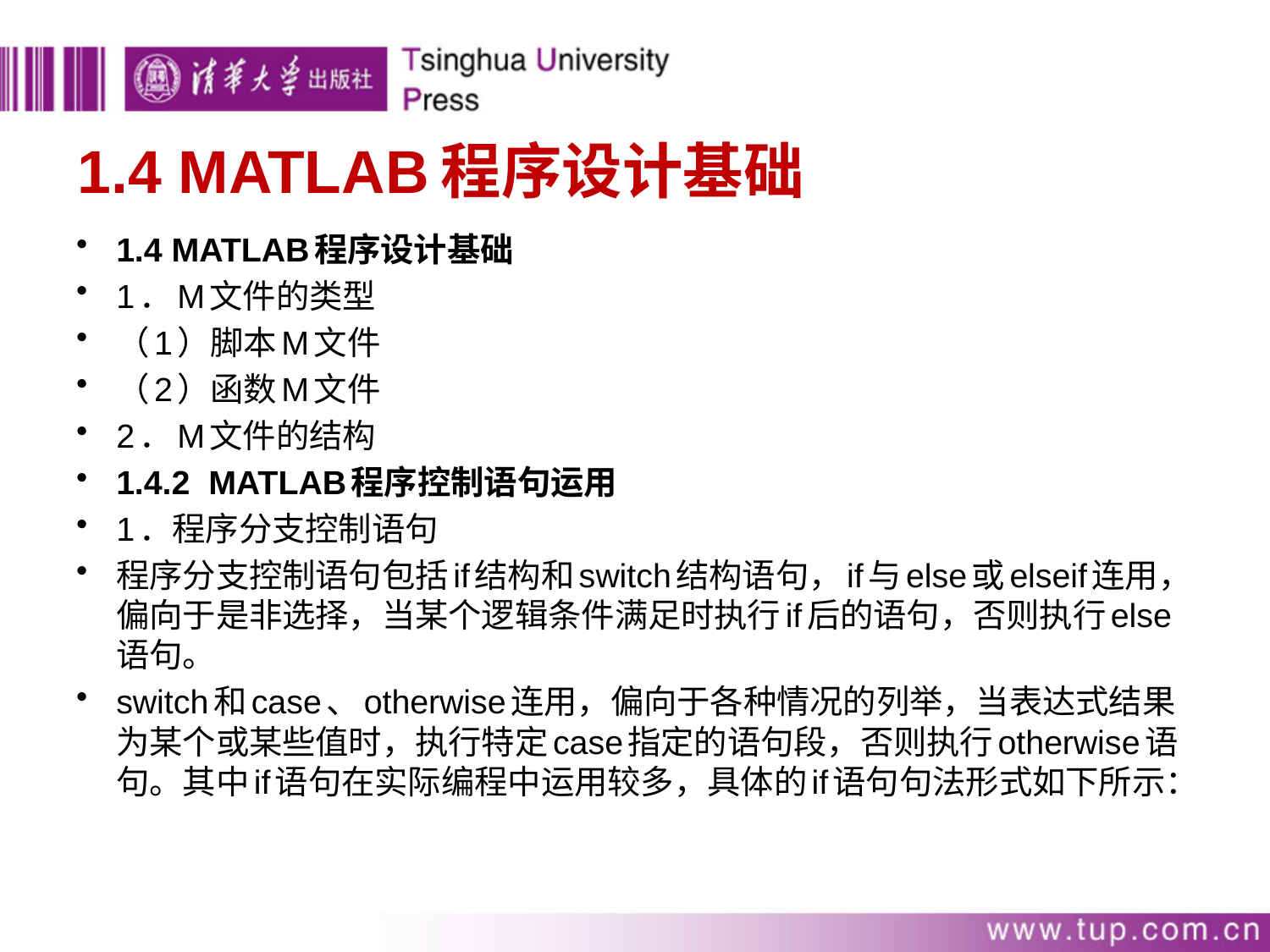

# 1.4 MATLAB程序设计基础
1.4 MATLAB程序设计基础
1．M文件的类型
（1）脚本M文件
（2）函数M文件
2．M文件的结构
1.4.2  MATLAB程序控制语句运用
1．程序分支控制语句
程序分支控制语句包括if结构和switch结构语句，if与else或elseif连用，偏向于是非选择，当某个逻辑条件满足时执行if后的语句，否则执行else语句。
switch和case、otherwise连用，偏向于各种情况的列举，当表达式结果为某个或某些值时，执行特定case指定的语句段，否则执行otherwise语句。其中if语句在实际编程中运用较多，具体的if语句句法形式如下所示：